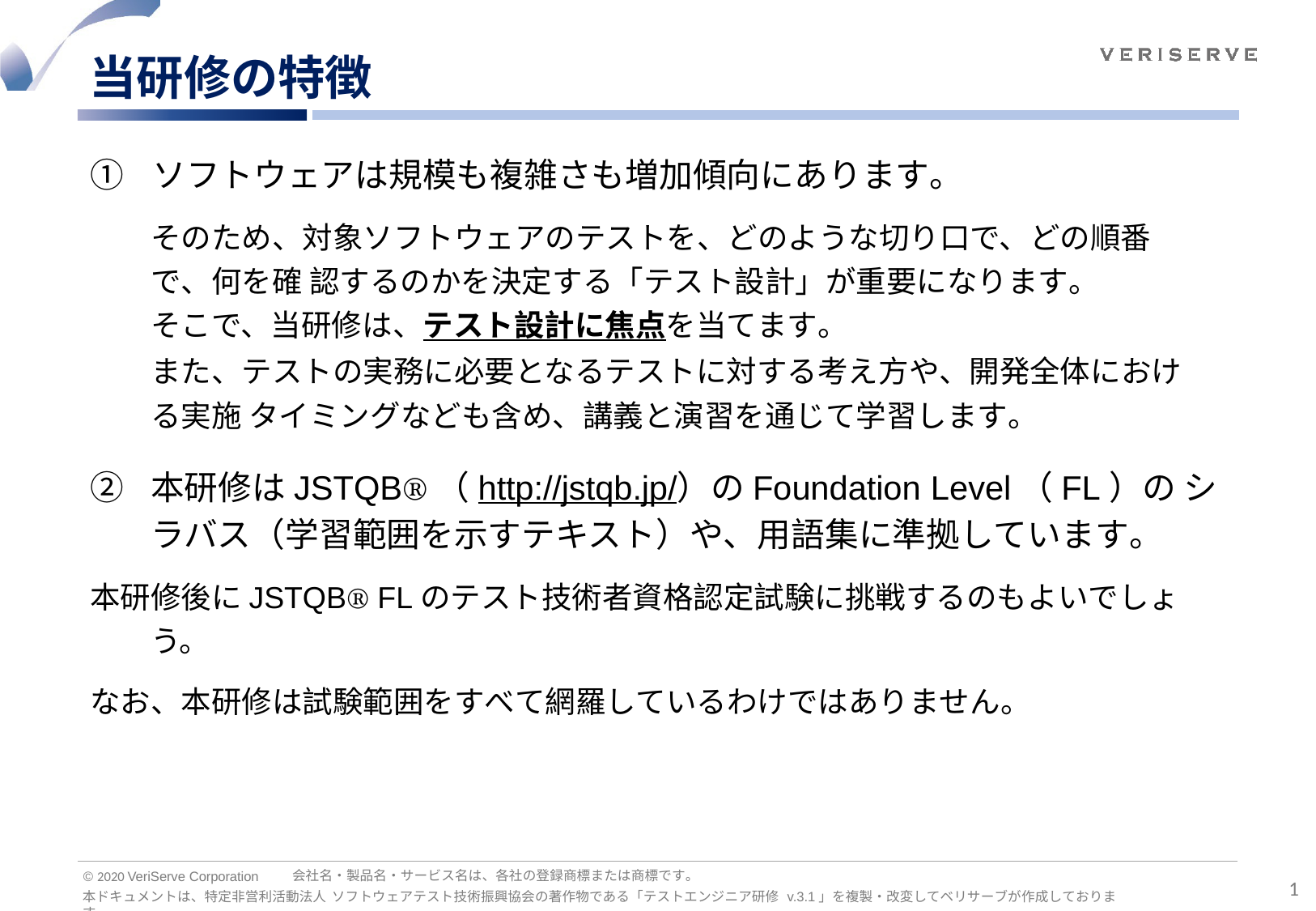

# 当研修の特徴
①	ソフトウェアは規模も複雑さも増加傾向にあります。
そのため、対象ソフトウェアのテストを、どのような切り口で、どの順番で、何を確 認するのかを決定する「テスト設計」が重要になります。
そこで、当研修は、テスト設計に焦点を当てます。
また、テストの実務に必要となるテストに対する考え方や、開発全体における実施 タイミングなども含め、講義と演習を通じて学習します。

②	本研修はJSTQBⓇ（http://jstqb.jp/）のFoundation Level（FL）の シラバス（学習範囲を示すテキスト）や、用語集に準拠しています。
本研修後にJSTQBⓇ FLのテスト技術者資格認定試験に挑戦するのもよいでしょ う。
なお、本研修は試験範囲をすべて網羅しているわけではありません。
会社名・製品名・サービス名は、各社の登録商標または商標です。
© 2020 VeriServe Corporation
1
本ドキュメントは、特定非営利活動法人 ソフトウェアテスト技術振興協会の著作物である「テストエンジニア研修 v.3.1」を複製・改変してベリサーブが作成しております。